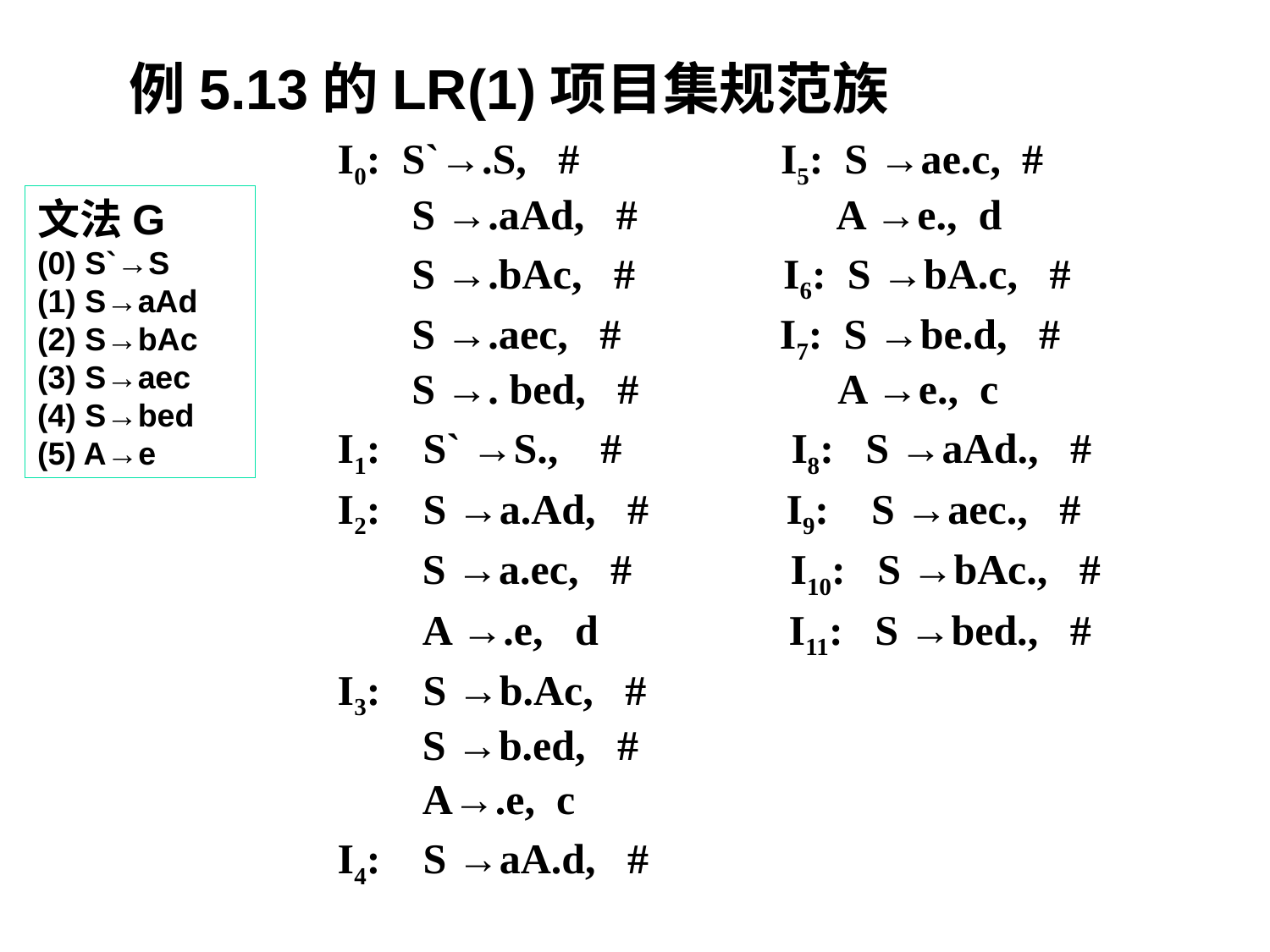

# 例5.13的LR(1)项目集规范族
I0:  S`→.S,   #                   I5:  S →ae.c,  #
       S →.aAd,   #                   A →e.,  d
       S →.bAc,   #              I6:  S →bA.c,   #
       S →.aec,   #               I7:  S →be.d,   #
       S →. bed,   #                   A →e.,  c
I1:    S` →S.,    #                I8:   S →aAd.,   #
I2:    S →a.Ad,   #             I9:    S →aec.,   #
        S →a.ec,   #               I10:   S →bAc.,   #
        A →.e,   d                  I11:   S →bed.,   #
I3:    S →b.Ac,   #
        S →b.ed,   #
        A→.e,  c
I4:    S →aA.d,   #
文法G
(0) S`→S     (1) S→aAd     (2) S→bAc
(3) S→aec    (4) S→bed     (5) A→e
96